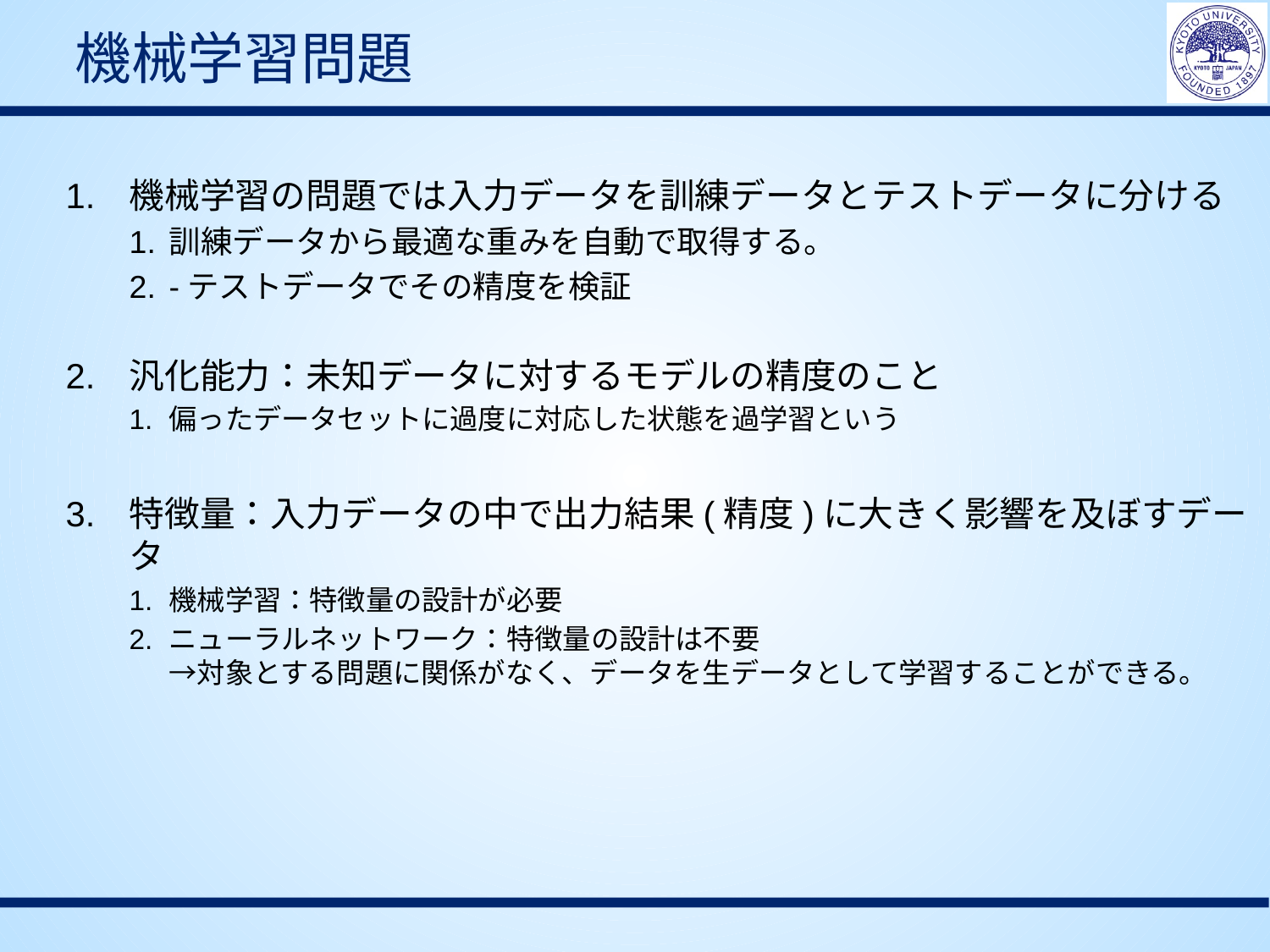

# 機械学習問題
機械学習の問題では入力データを訓練データとテストデータに分ける
訓練データから最適な重みを自動で取得する。
-テストデータでその精度を検証

汎化能力：未知データに対するモデルの精度のこと
偏ったデータセットに過度に対応した状態を過学習という

特徴量：入力データの中で出力結果(精度)に大きく影響を及ぼすデータ
機械学習：特徴量の設計が必要
ニューラルネットワーク：特徴量の設計は不要
→対象とする問題に関係がなく、データを生データとして学習することができる。